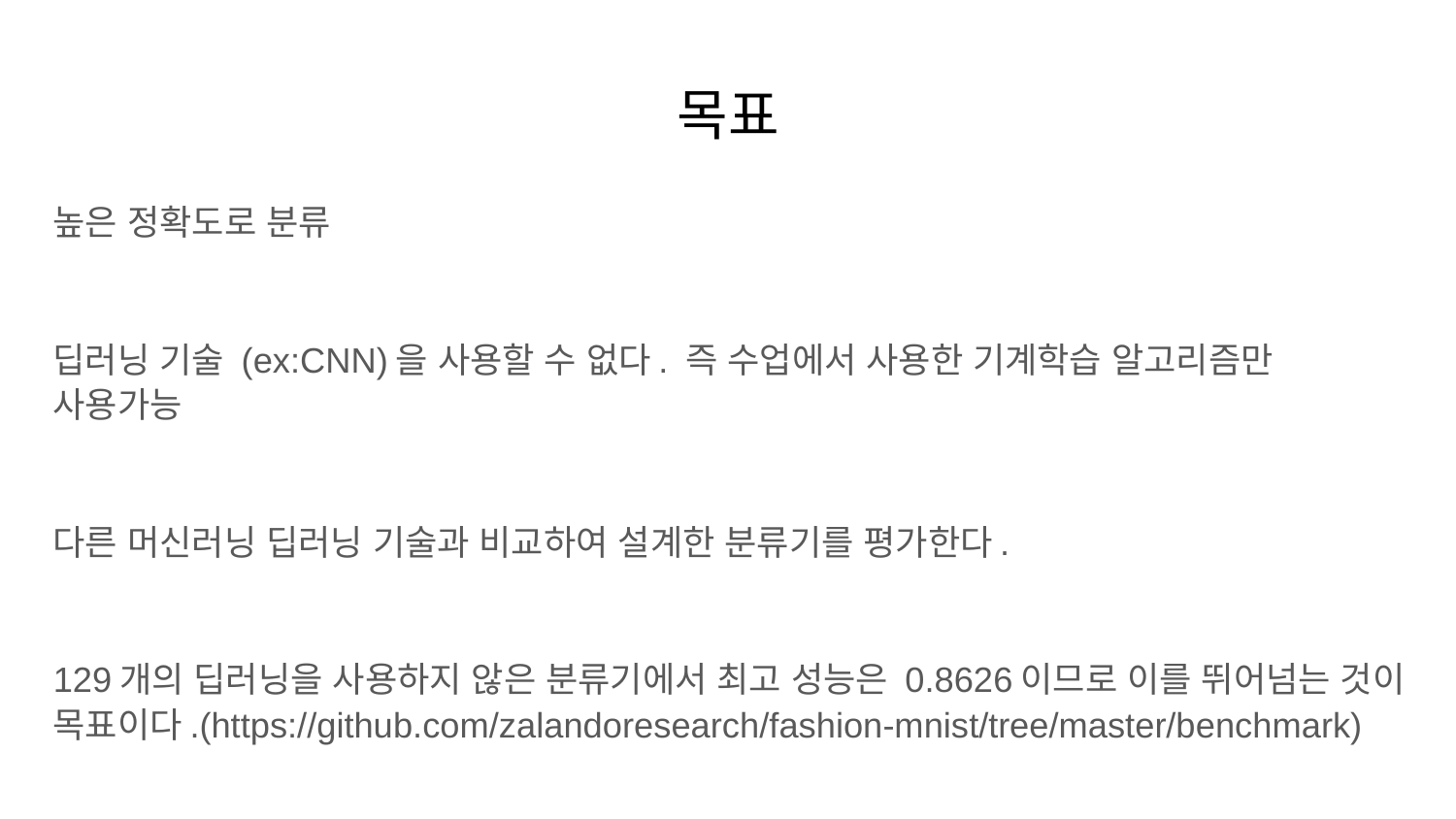

# 목표
높은 정확도로 분류

딥러닝 기술 (ex:CNN)을 사용할 수 없다. 즉 수업에서 사용한 기계학습 알고리즘만 사용가능

다른 머신러닝 딥러닝 기술과 비교하여 설계한 분류기를 평가한다.

129개의 딥러닝을 사용하지 않은 분류기에서 최고 성능은 0.8626이므로 이를 뛰어넘는 것이 목표이다.(https://github.com/zalandoresearch/fashion-mnist/tree/master/benchmark)